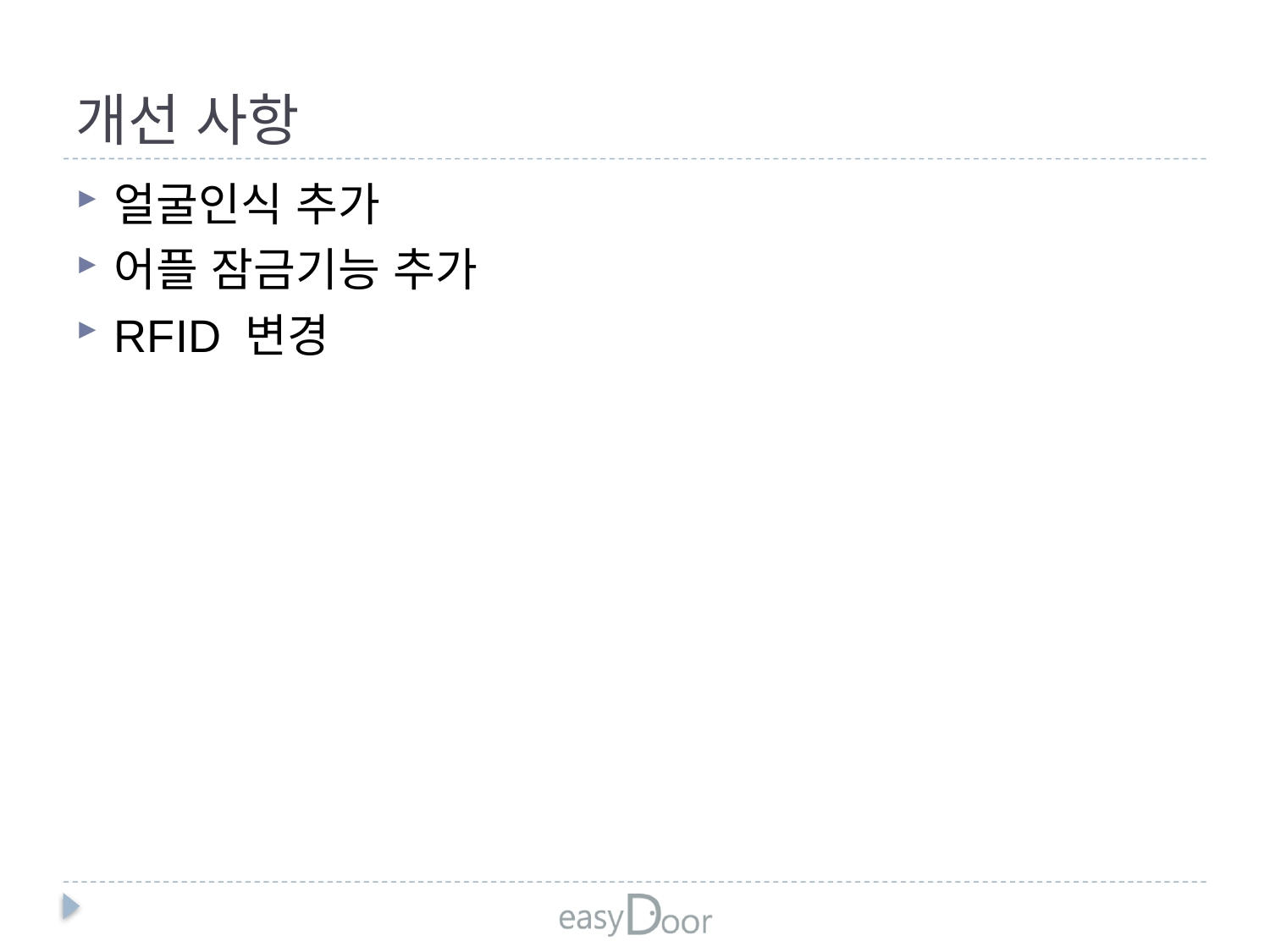

# 개선 사항
얼굴인식 추가
어플 잠금기능 추가
RFID 변경